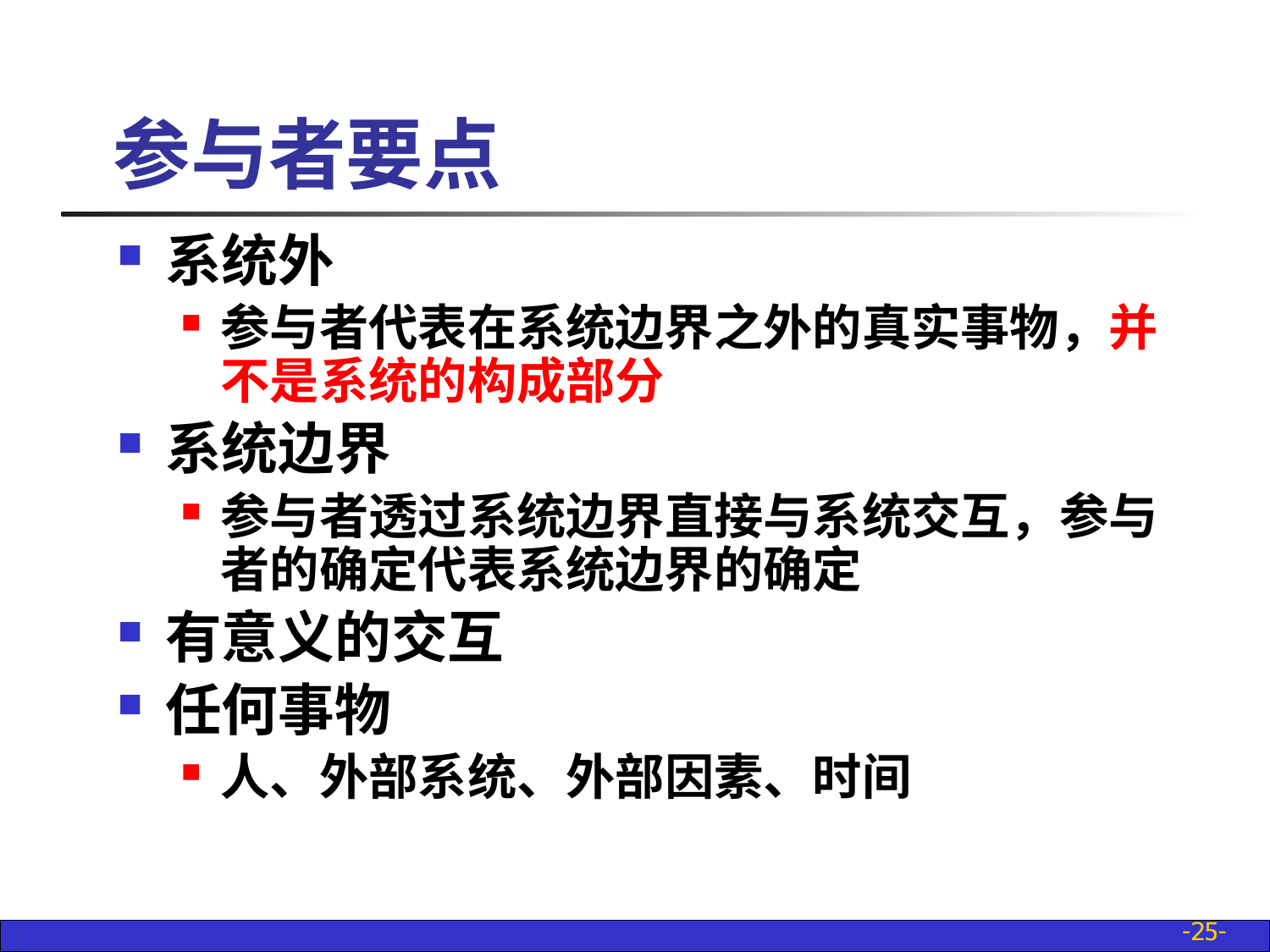

# 参与者要点
系统外
参与者代表在系统边界之外的真实事物，并不是系统的构成部分
系统边界
参与者透过系统边界直接与系统交互，参与者的确定代表系统边界的确定
有意义的交互
任何事物
人、外部系统、外部因素、时间
-25-